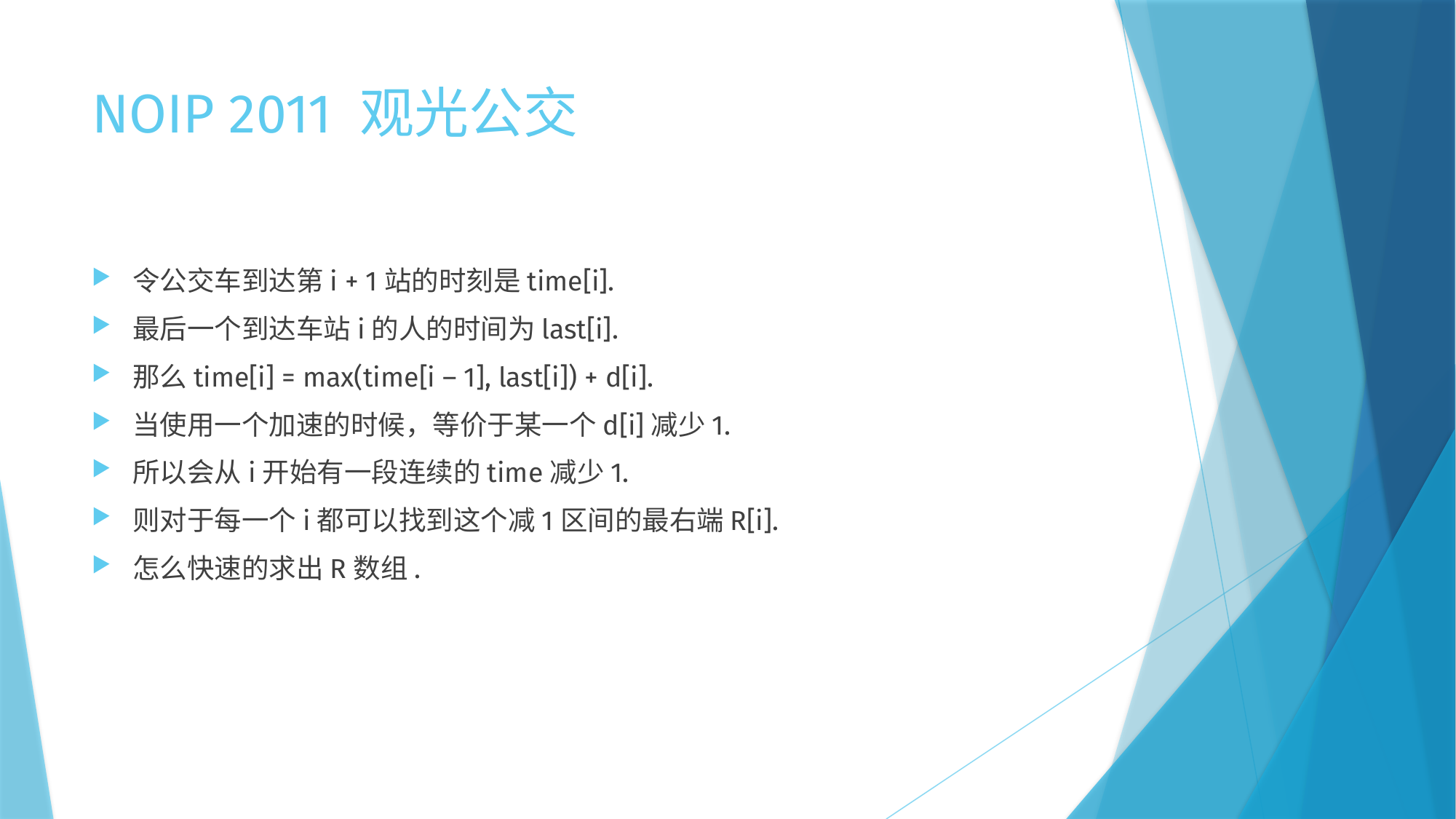

# NOIP 2011 观光公交
令公交车到达第i + 1站的时刻是time[i].
最后一个到达车站i的人的时间为last[i].
那么time[i] = max(time[i – 1], last[i]) + d[i].
当使用一个加速的时候，等价于某一个d[i]减少1.
所以会从i开始有一段连续的time减少1.
则对于每一个i都可以找到这个减1区间的最右端R[i].
怎么快速的求出R数组.